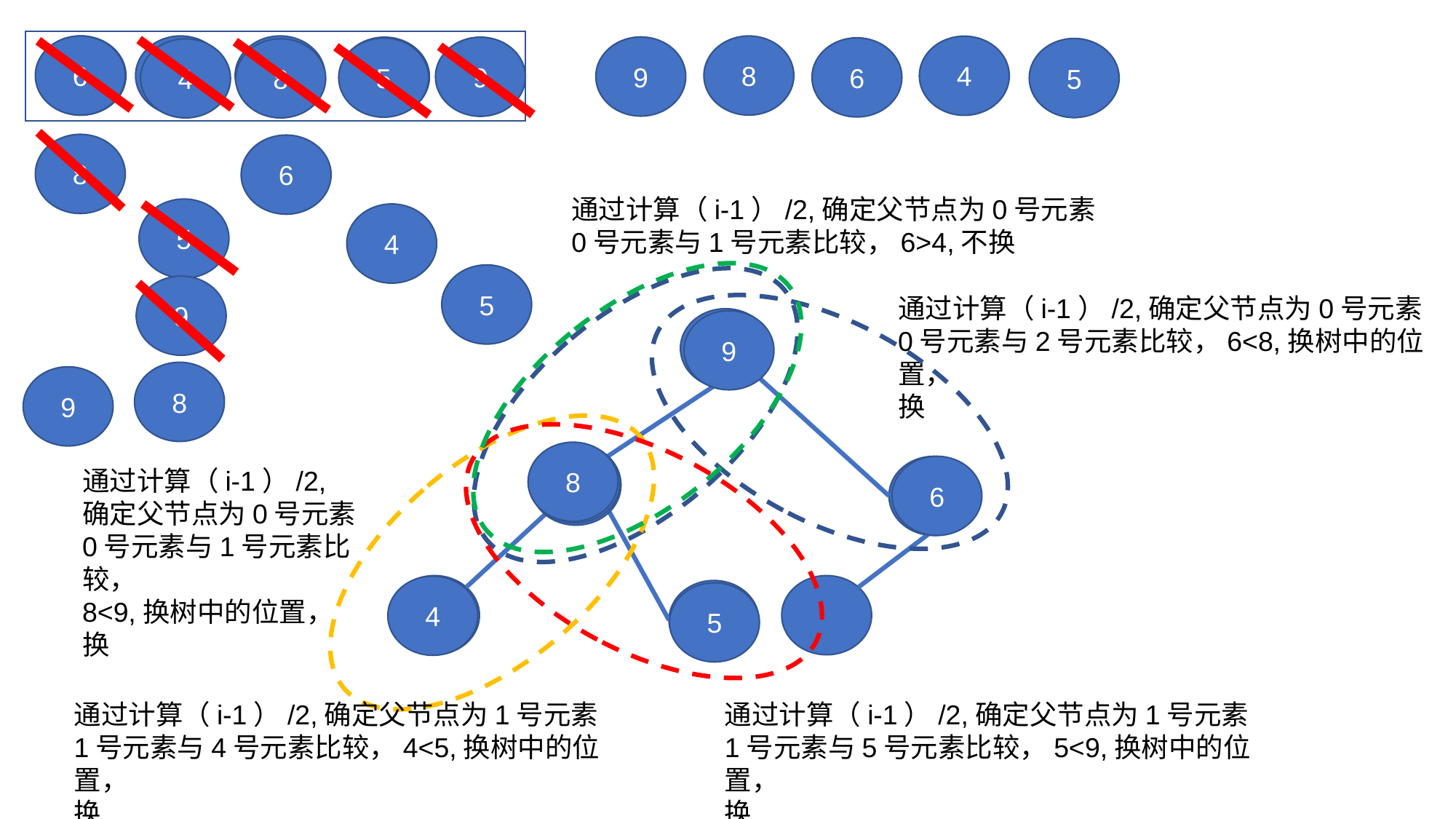

6
8
4
8
6
4
9
5
9
6
5
5
8
4
8
6
通过计算（i-1）/2,确定父节点为0号元素
0号元素与1号元素比较，6>4,不换
5
4

5
9
通过计算（i-1）/2,确定父节点为0号元素
0号元素与2号元素比较，6<8,换树中的位置，
换
8

9

8
9

8
9

5

6
通过计算（i-1）/2,
确定父节点为0号元素
0号元素与1号元素比较，
8<9,换树中的位置，
换

4

5
通过计算（i-1）/2,确定父节点为1号元素
1号元素与4号元素比较，4<5,换树中的位置，
换
通过计算（i-1）/2,确定父节点为1号元素
1号元素与5号元素比较，5<9,换树中的位置，
换